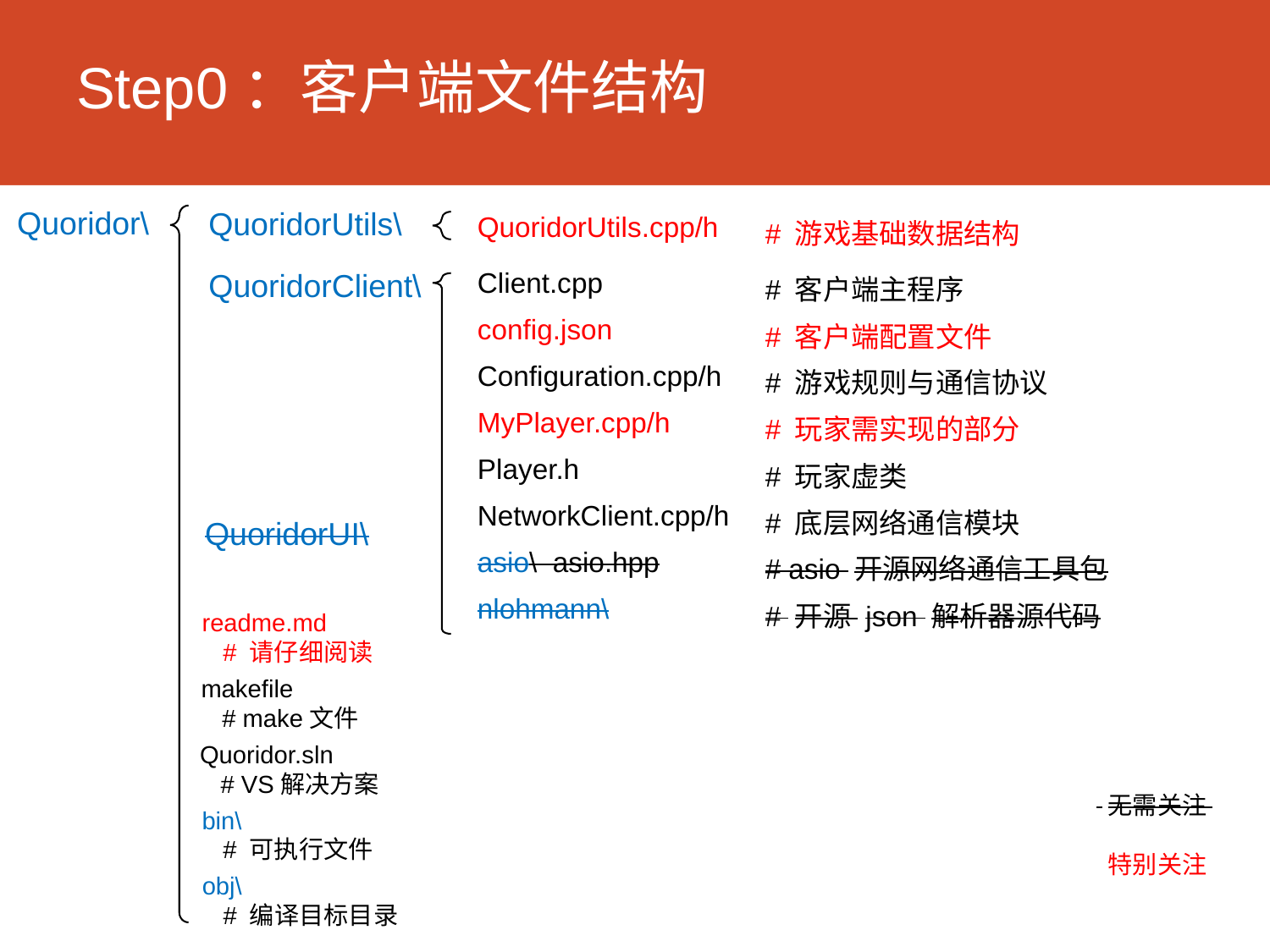

# Step0：客户端文件结构
Quoridor\
QuoridorUtils\
| QuoridorUtils.cpp/h | # 游戏基础数据结构 |
| --- | --- |

QuoridorClient\
| Client.cpp | # 客户端主程序 |
| --- | --- |
| config.json | # 客户端配置文件 |
| Configuration.cpp/h | # 游戏规则与通信协议 |
| MyPlayer.cpp/h | # 玩家需实现的部分 |
| Player.h | # 玩家虚类 |
| NetworkClient.cpp/h | # 底层网络通信模块 |
| asio\ asio.hpp | # asio 开源网络通信工具包 |
| nlohmann\ | # 开源 json 解析器源代码 |

QuoridorUI\
readme.md
   # 请仔细阅读
makefile
   # make文件
Quoridor.sln
   # VS解决方案
 无需关注

 特别关注
bin\
   # 可执行文件
obj\
   # 编译目标目录